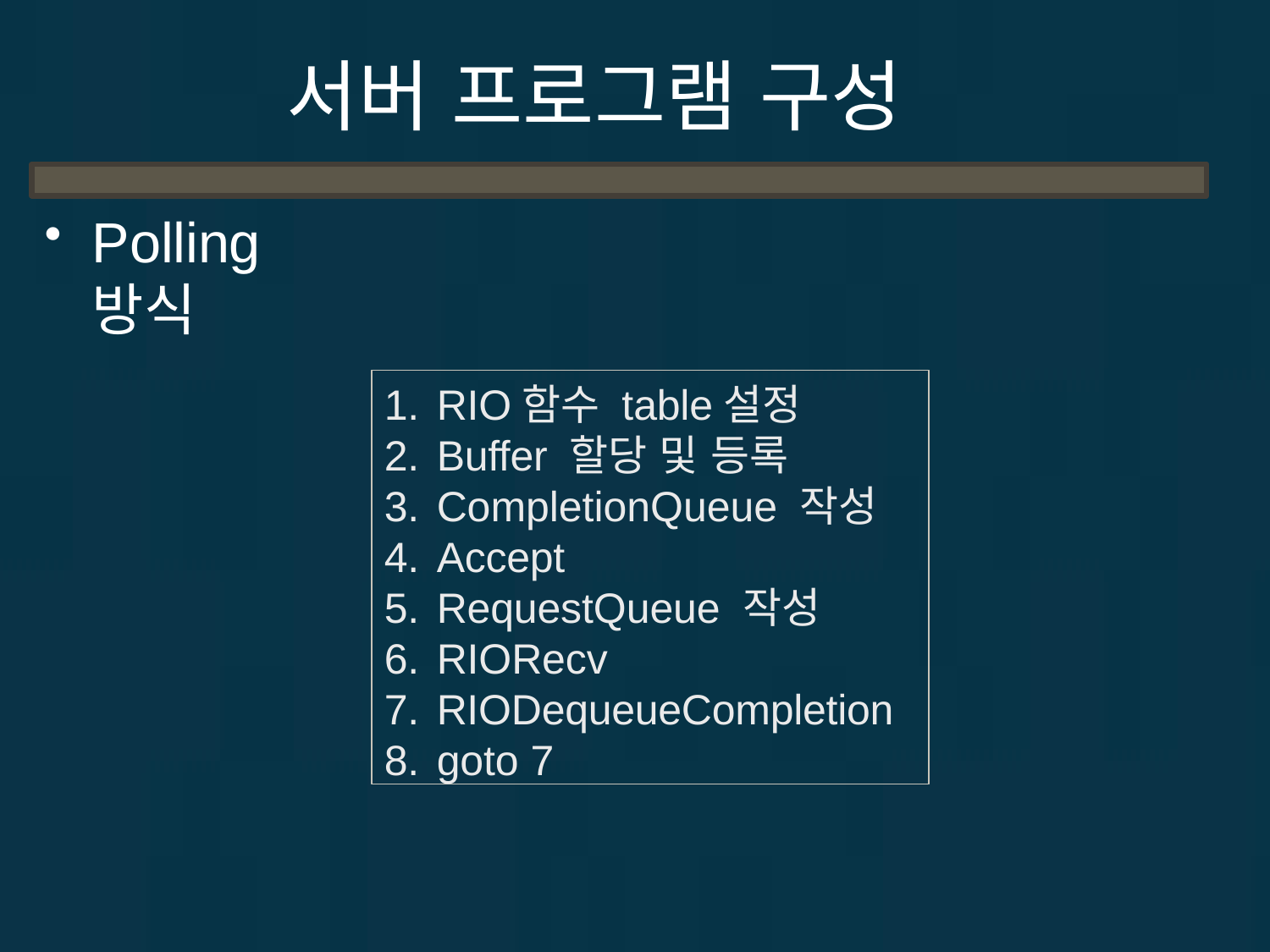

# 서버 프로그램 구성
Polling 방식
RIO함수 table설정
Buffer 할당 및 등록
CompletionQueue 작성
Accept
RequestQueue 작성
RIORecv
RIODequeueCompletion
goto 7